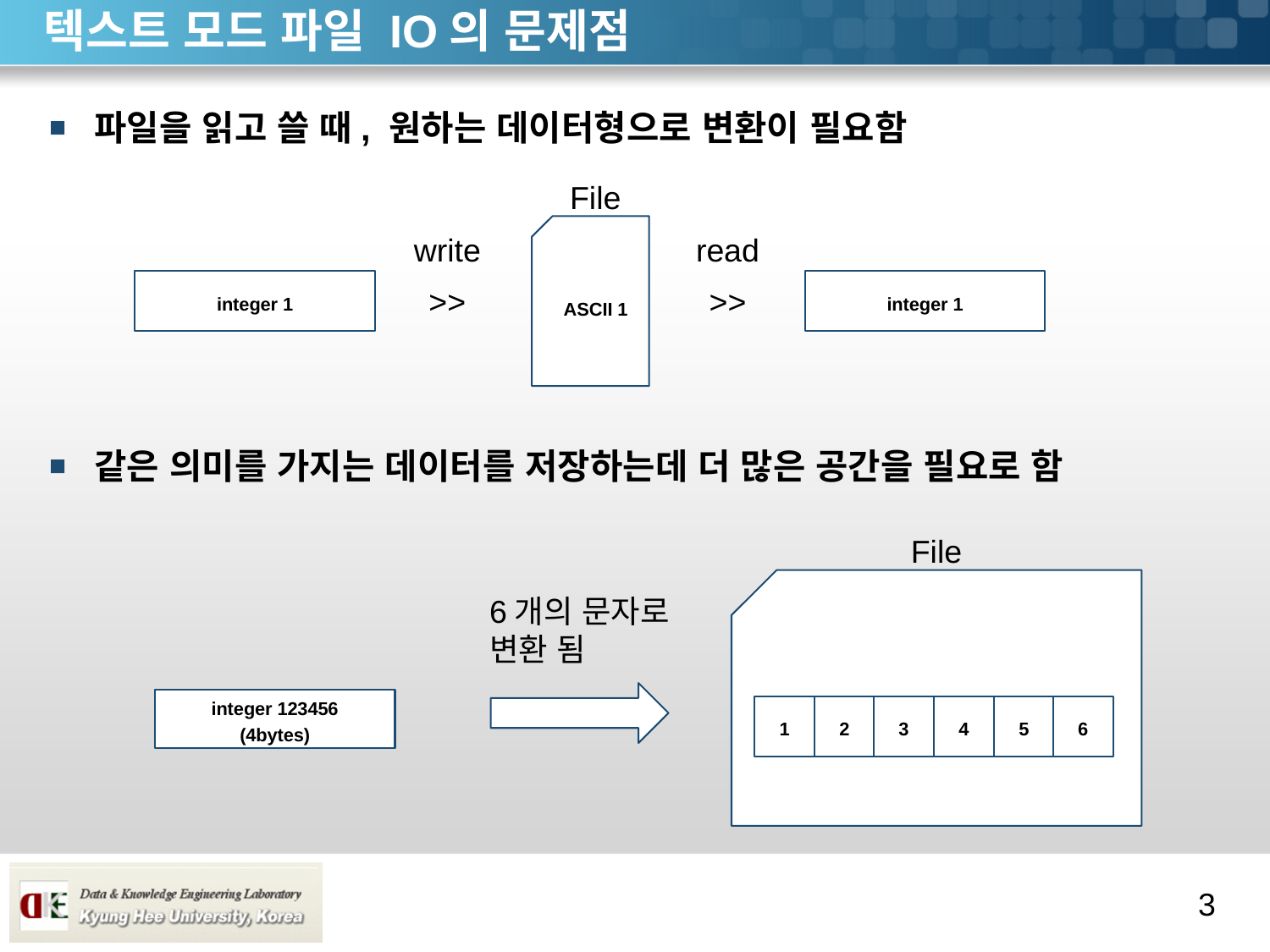

# 텍스트 모드 파일 IO의 문제점
파일을 읽고 쓸 때, 원하는 데이터형으로 변환이 필요함

같은 의미를 가지는 데이터를 저장하는데 더 많은 공간을 필요로 함
File
ASCII 1
write
read
integer 1
integer 1
>>
>>
File

6개의 문자로
변환 됨

integer 123456
(4bytes)
1
2
3
4
5
6